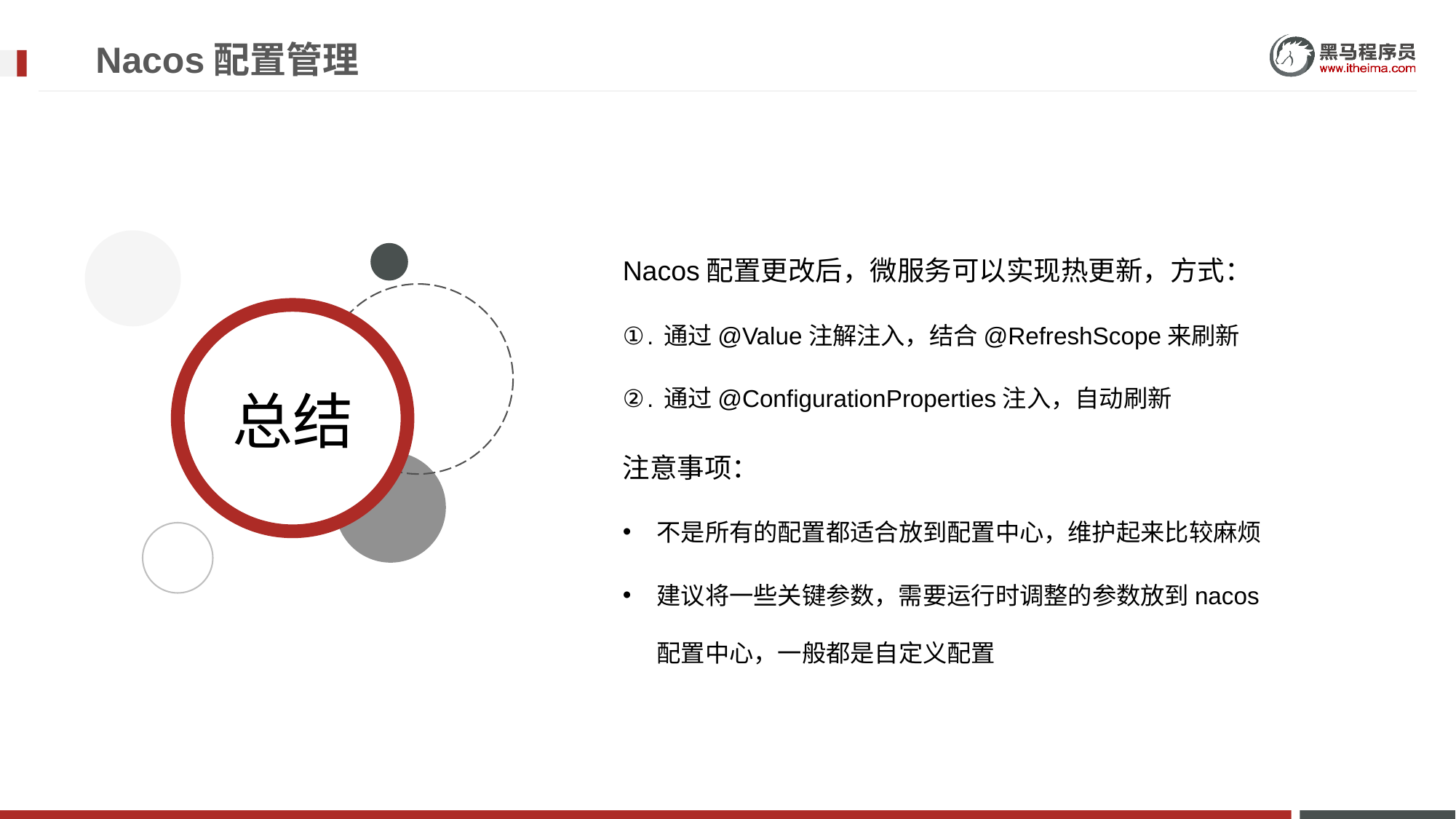

# Nacos配置管理
Nacos配置更改后，微服务可以实现热更新，方式：
通过@Value注解注入，结合@RefreshScope来刷新
通过@ConfigurationProperties注入，自动刷新
注意事项：
不是所有的配置都适合放到配置中心，维护起来比较麻烦
建议将一些关键参数，需要运行时调整的参数放到nacos配置中心，一般都是自定义配置